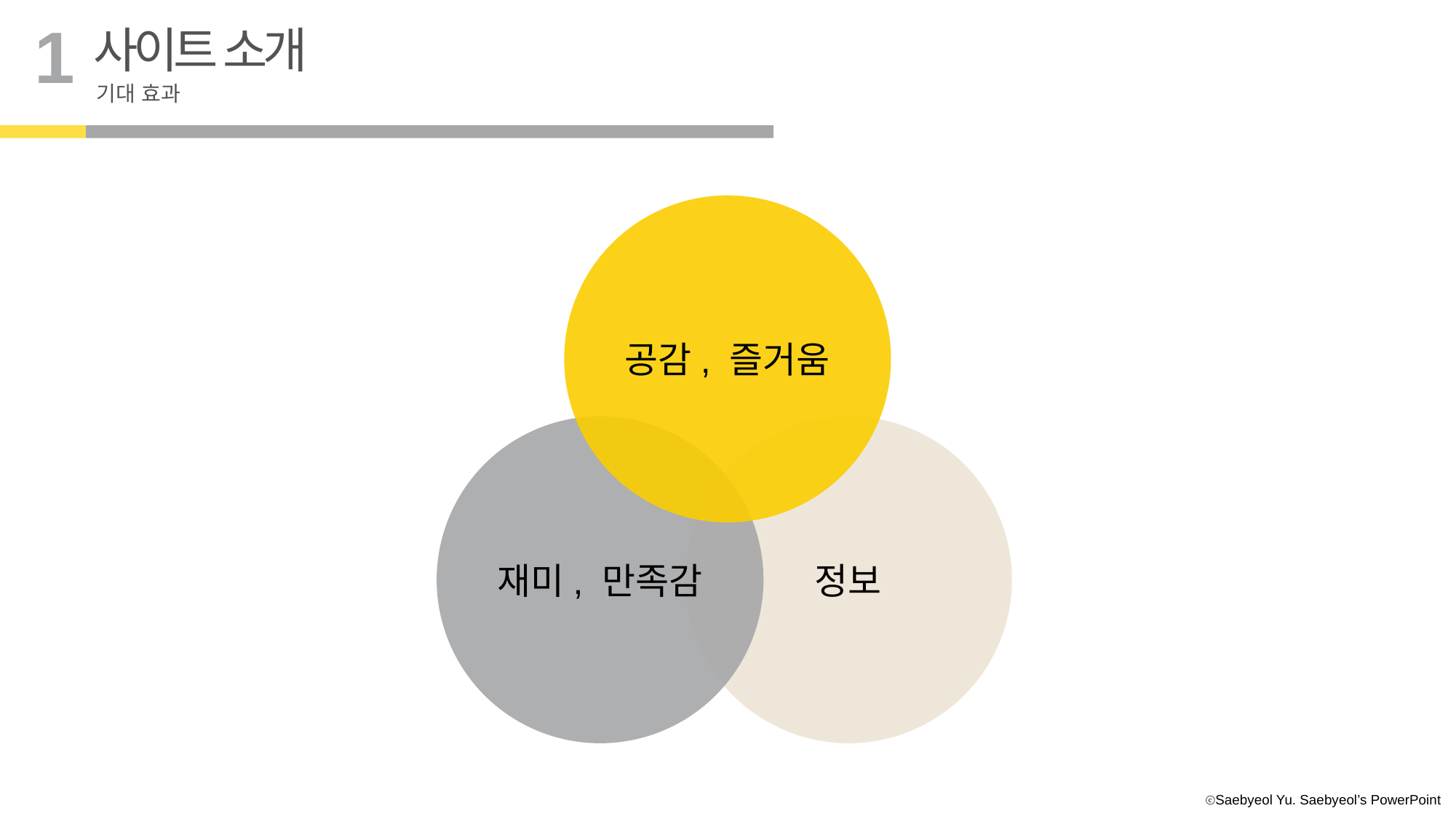

1
사이트 소개
기대 효과

공감, 즐거움

재미, 만족감
정보